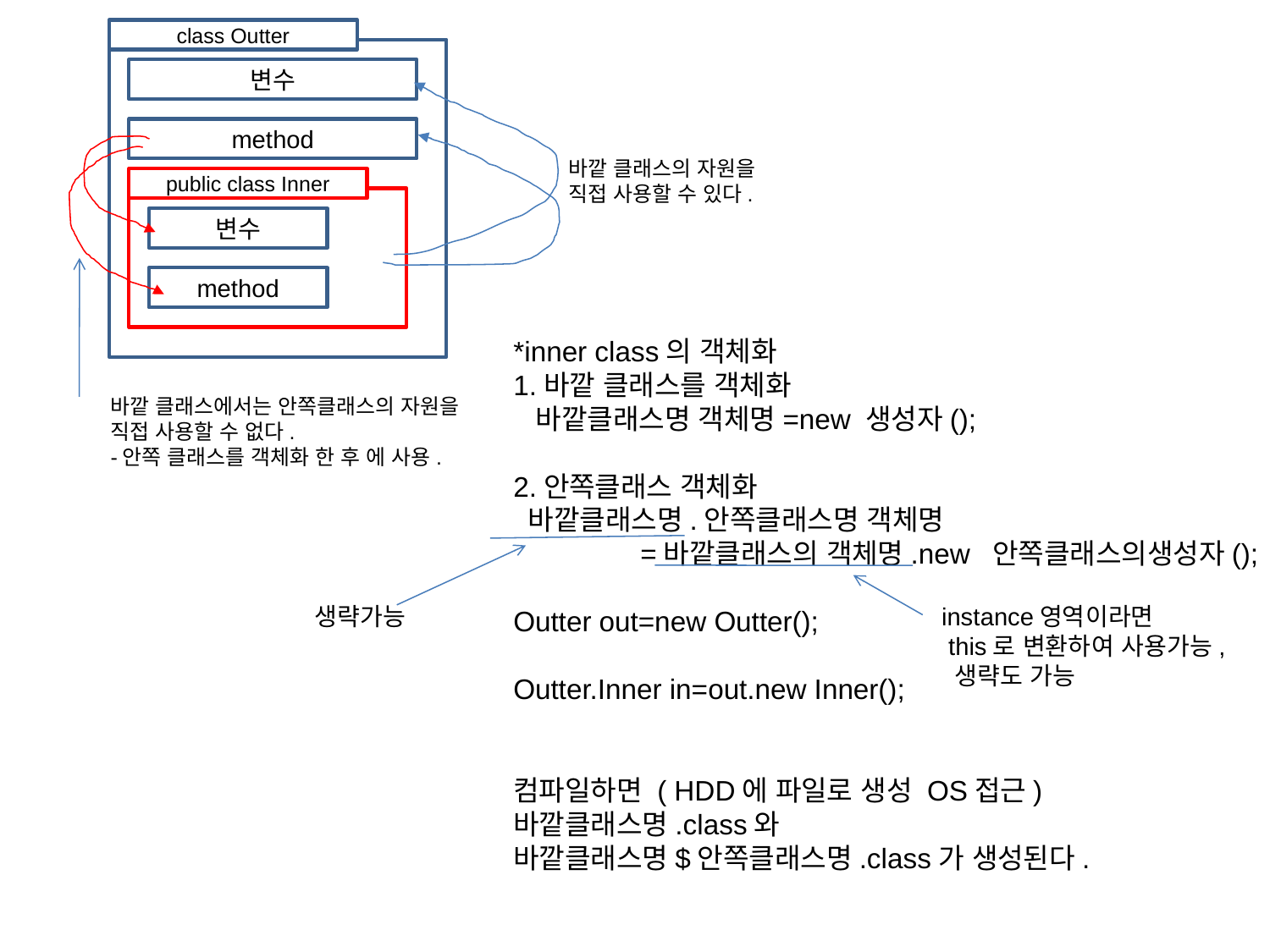

class Outter

변수

method

바깥 클래스의 자원을
직접 사용할 수 있다.
public class Inner

변수
method
*inner class의 객체화
1.바깥 클래스를 객체화
  바깥클래스명 객체명=new 생성자();

2.안쪽클래스 객체화
 바깥클래스명.안쪽클래스명 객체명
	=바깥클래스의 객체명.new  안쪽클래스의생성자();

Outter out=new Outter();

Outter.Inner in=out.new Inner();

컴파일하면 ( HDD에 파일로 생성 OS접근)
바깥클래스명.class와
바깥클래스명$안쪽클래스명.class가 생성된다.
바깥 클래스에서는 안쪽클래스의 자원을
직접 사용할 수 없다.
-안쪽 클래스를 객체화 한 후 에 사용.
생략가능
instance영역이라면
 this로 변환하여 사용가능,
 생략도 가능